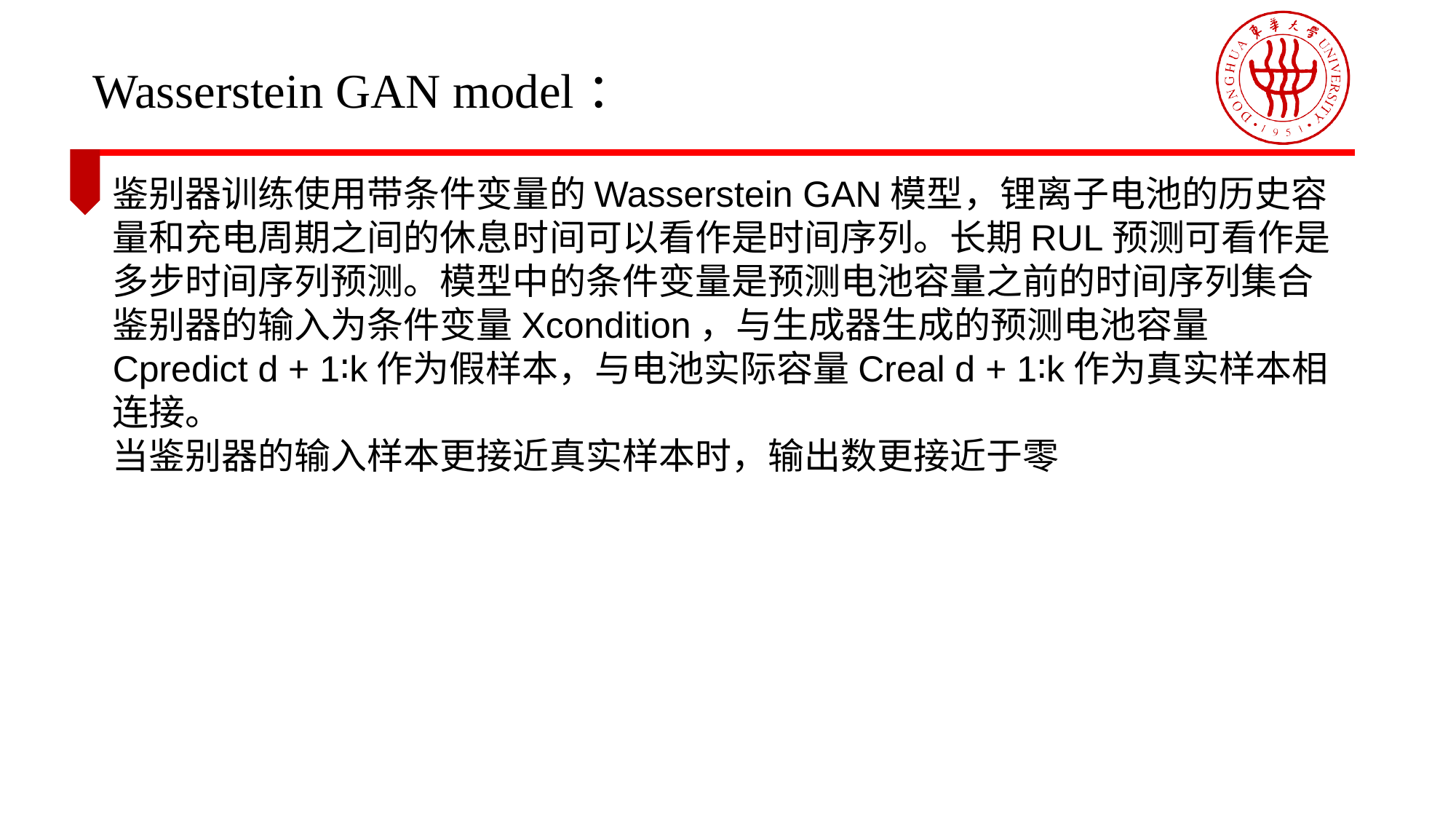

Wasserstein GAN model：
鉴别器训练使用带条件变量的Wasserstein GAN模型，锂离子电池的历史容量和充电周期之间的休息时间可以看作是时间序列。长期RUL预测可看作是多步时间序列预测。模型中的条件变量是预测电池容量之前的时间序列集合
鉴别器的输入为条件变量Xcondition，与生成器生成的预测电池容量Cpredict d + 1∶k作为假样本，与电池实际容量Creal d + 1∶k作为真实样本相连接。
当鉴别器的输入样本更接近真实样本时，输出数更接近于零